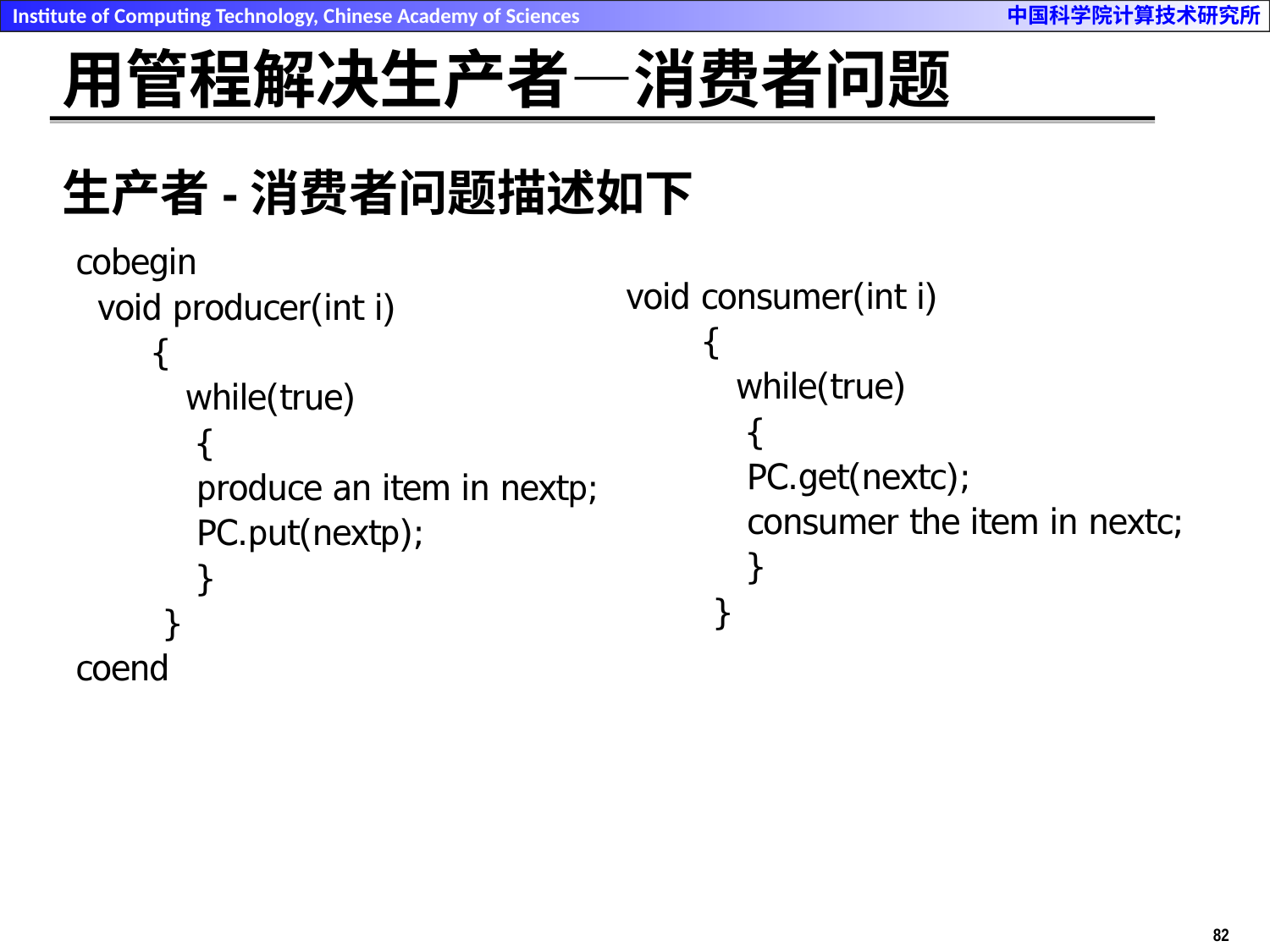

# 用管程解决生产者—消费者问题
生产者-消费者问题描述如下
cobegin
  void producer(int i)
       {
          while(true)
           {
           produce an item in nextp;
           PC.put(nextp);
           }
        }
coend
void consumer(int i)
       {
          while(true)
           {
           PC.get(nextc);
           consumer the item in nextc;
           }
        }